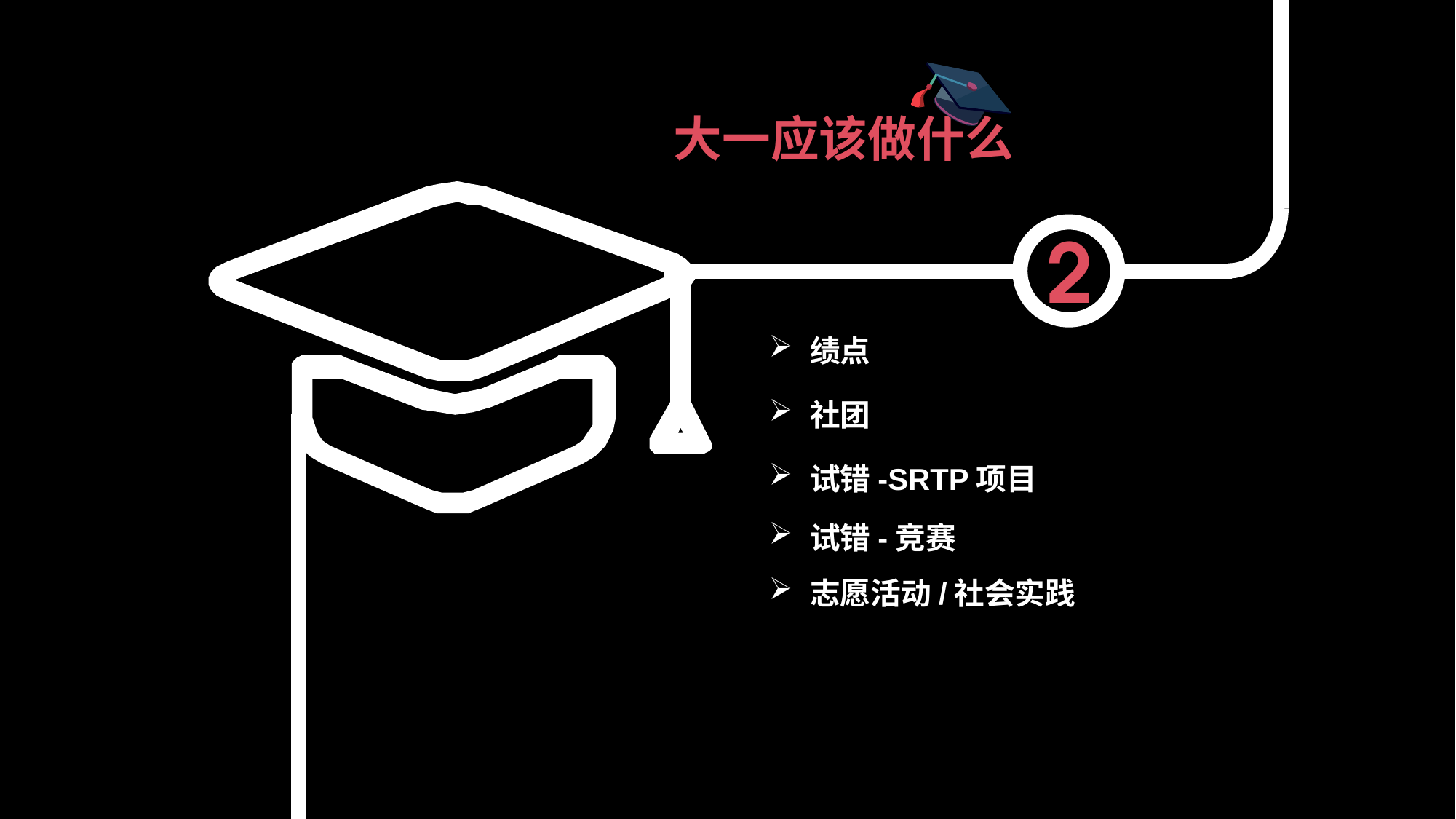

大一应该做什么

2

绩点
社团
试错-SRTP项目
试错-竞赛
志愿活动/社会实践